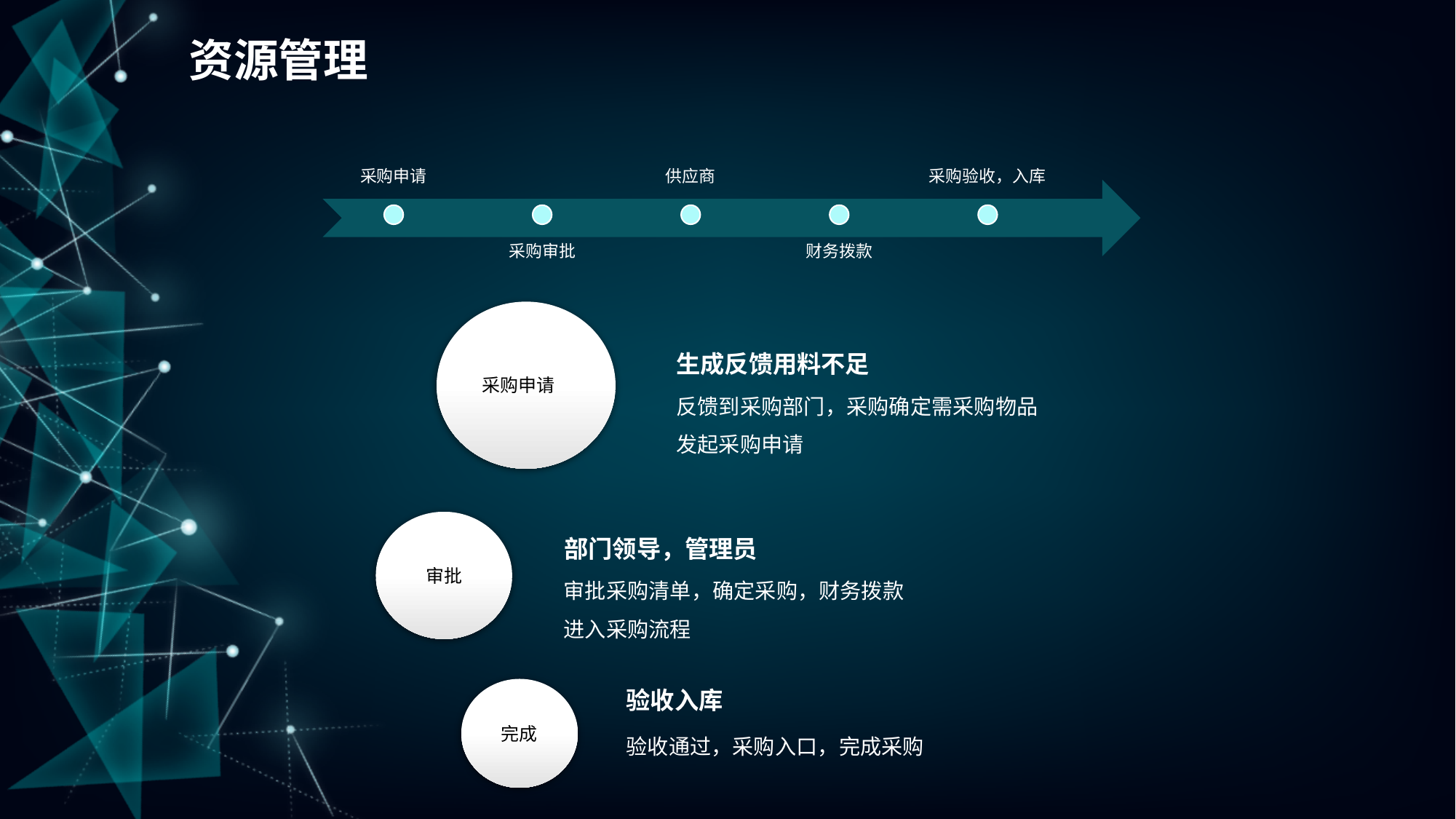

资源管理

采购申请
采购审批
供应商
财务拨款
采购验收，入库
 采购申请
生成反馈用料不足
反馈到采购部门，采购确定需采购物品
发起采购申请
审批
部门领导，管理员
审批采购清单，确定采购，财务拨款
进入采购流程
完成
验收入库
验收通过，采购入口，完成采购